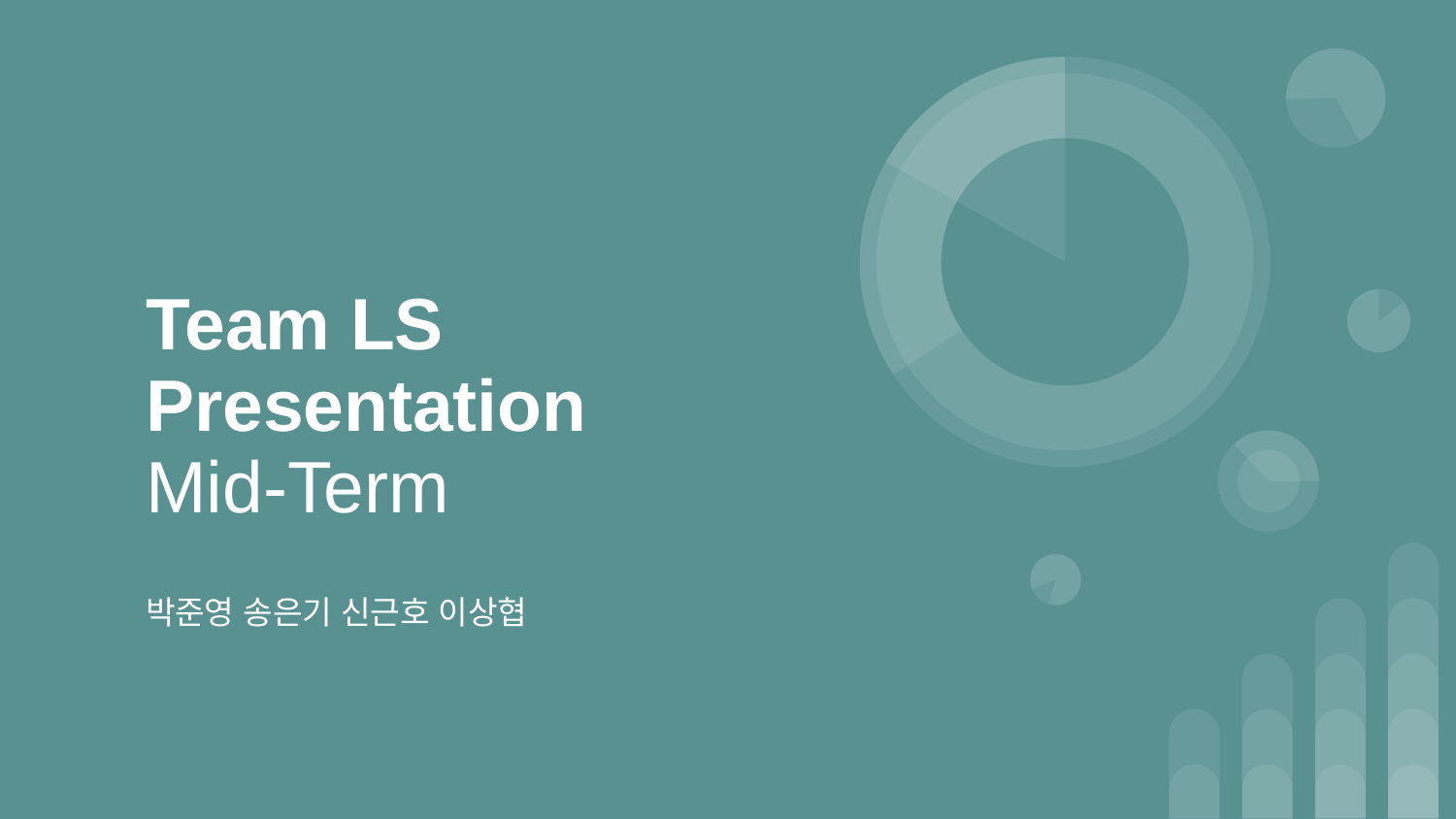

# Team LS
Presentation
Mid-Term
박준영 송은기 신근호 이상협